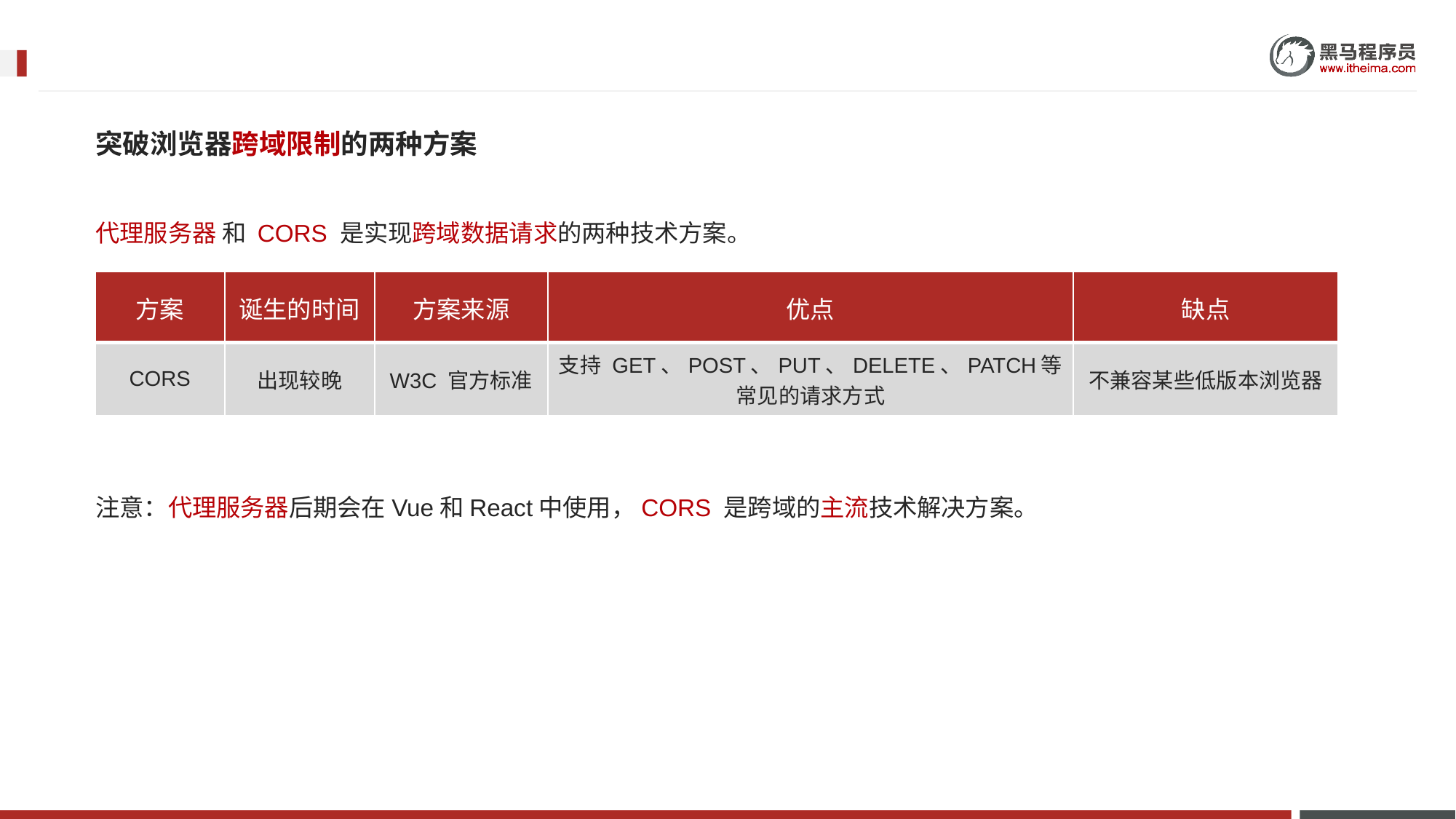

突破浏览器跨域限制的两种方案
代理服务器 和 CORS 是实现跨域数据请求的两种技术方案。
| 方案 | 诞生的时间 | 方案来源 | 优点 | 缺点 |
| --- | --- | --- | --- | --- |
| CORS | 出现较晚 | W3C 官方标准 | 支持 GET、POST、PUT、DELETE、PATCH等常见的请求方式 | 不兼容某些低版本浏览器 |
注意：代理服务器后期会在Vue和React中使用，CORS 是跨域的主流技术解决方案。